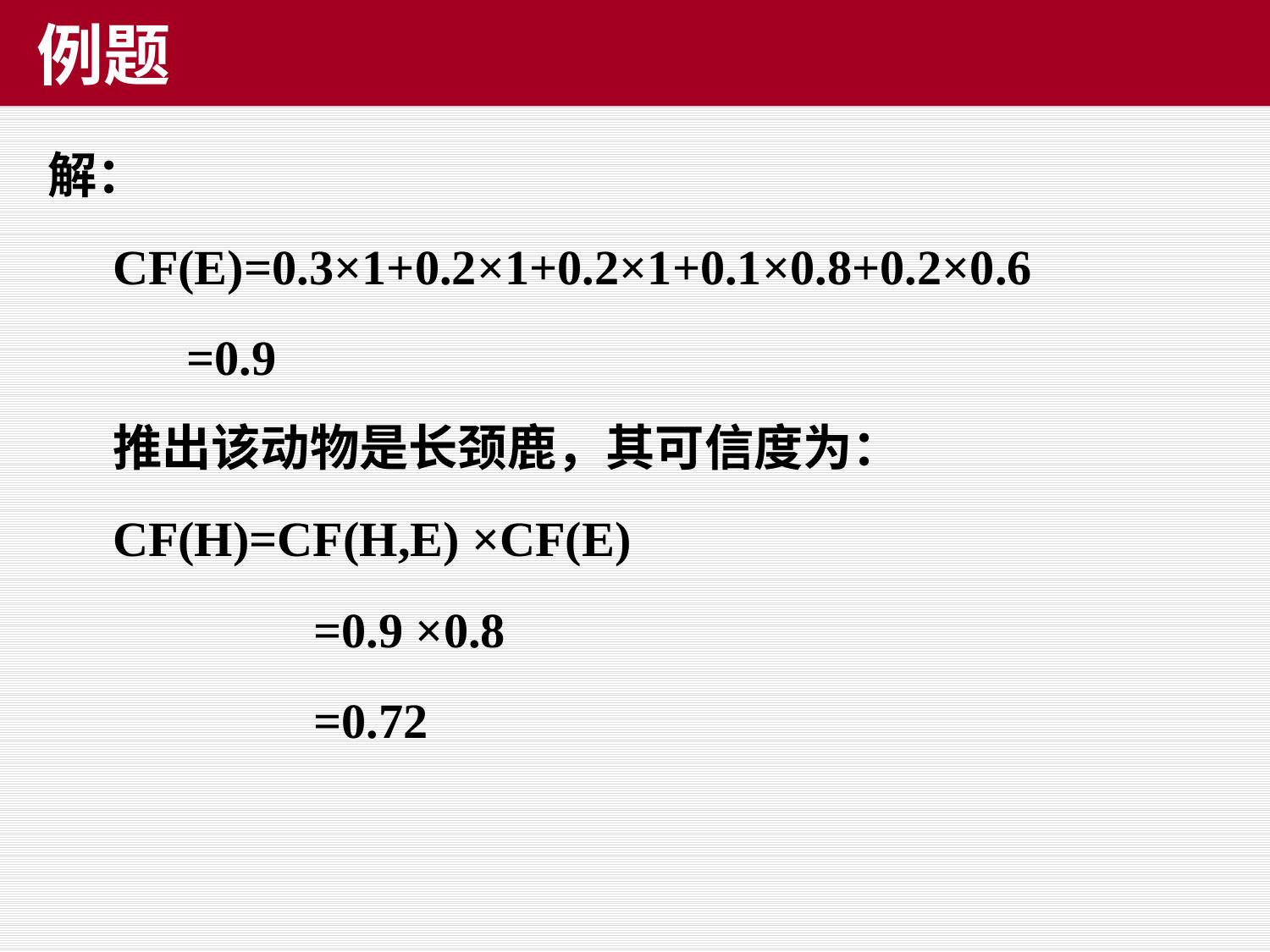

例题
解：
	CF(E)=0.3×1+0.2×1+0.2×1+0.1×0.8+0.2×0.6
   	      =0.9
	推出该动物是长颈鹿，其可信度为：
	CF(H)=CF(H,E) ×CF(E)
   		      =0.9 ×0.8
    		      =0.72